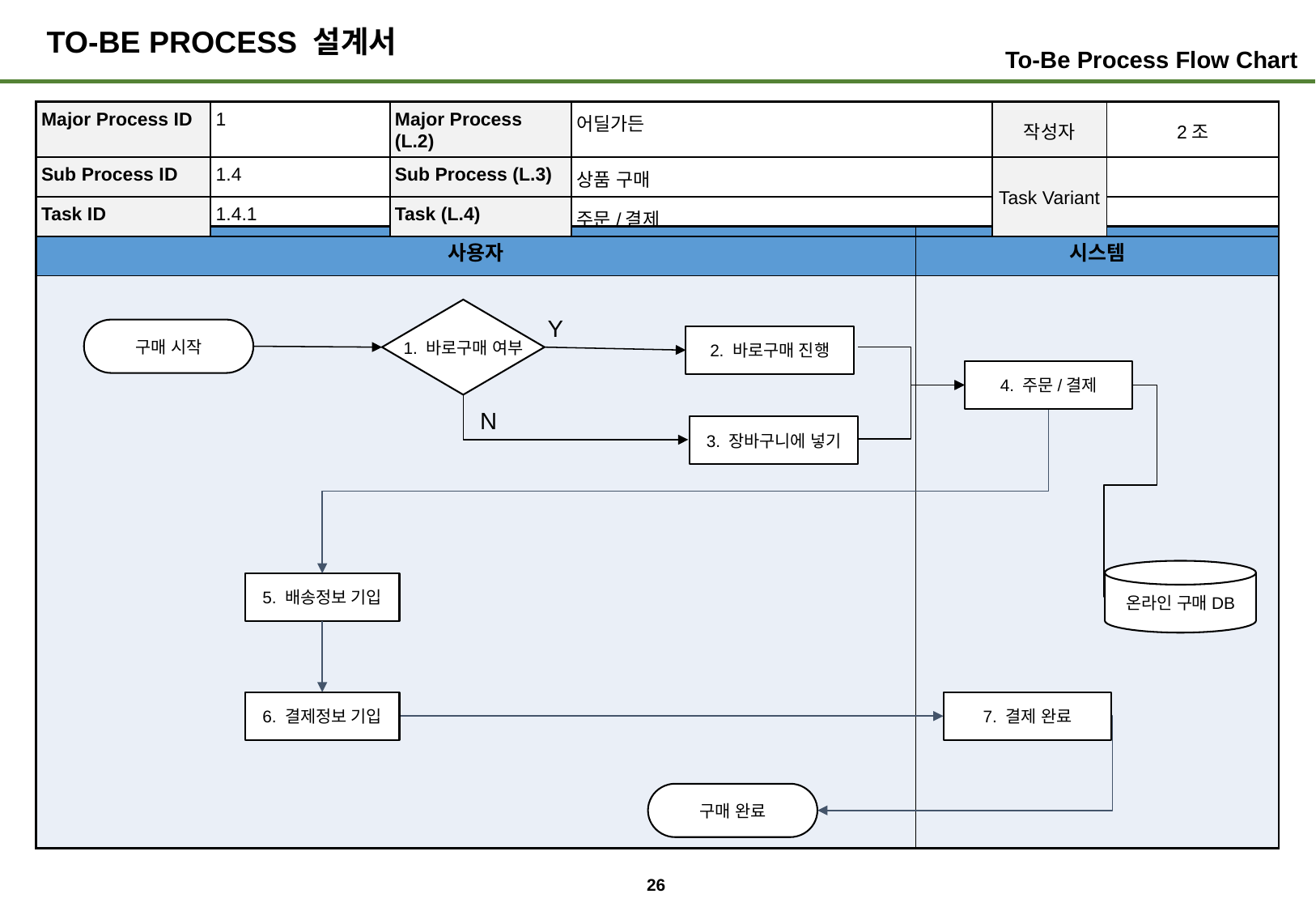

# TO-BE PROCESS 설계서
To-Be Process Flow Chart
| Major Process ID | 1 | Major Process (L.2) | 어딜가든 | 작성자 | 2조 |
| --- | --- | --- | --- | --- | --- |
| Sub Process ID | 1.4 | Sub Process (L.3) | 상품 구매 | Task Variant |  |
| Task ID | 1.4.1 | Task (L.4) | 주문/결제 |  |  |
| 사용자 | 시스템 |
| --- | --- |
|  |  |
1. 바로구매 여부
Y
구매 시작
2. 바로구매 진행
4. 주문/결제
N
3. 장바구니에 넣기
온라인 구매DB
5. 배송정보 기입

6. 결제정보 기입
7. 결제 완료
구매 완료